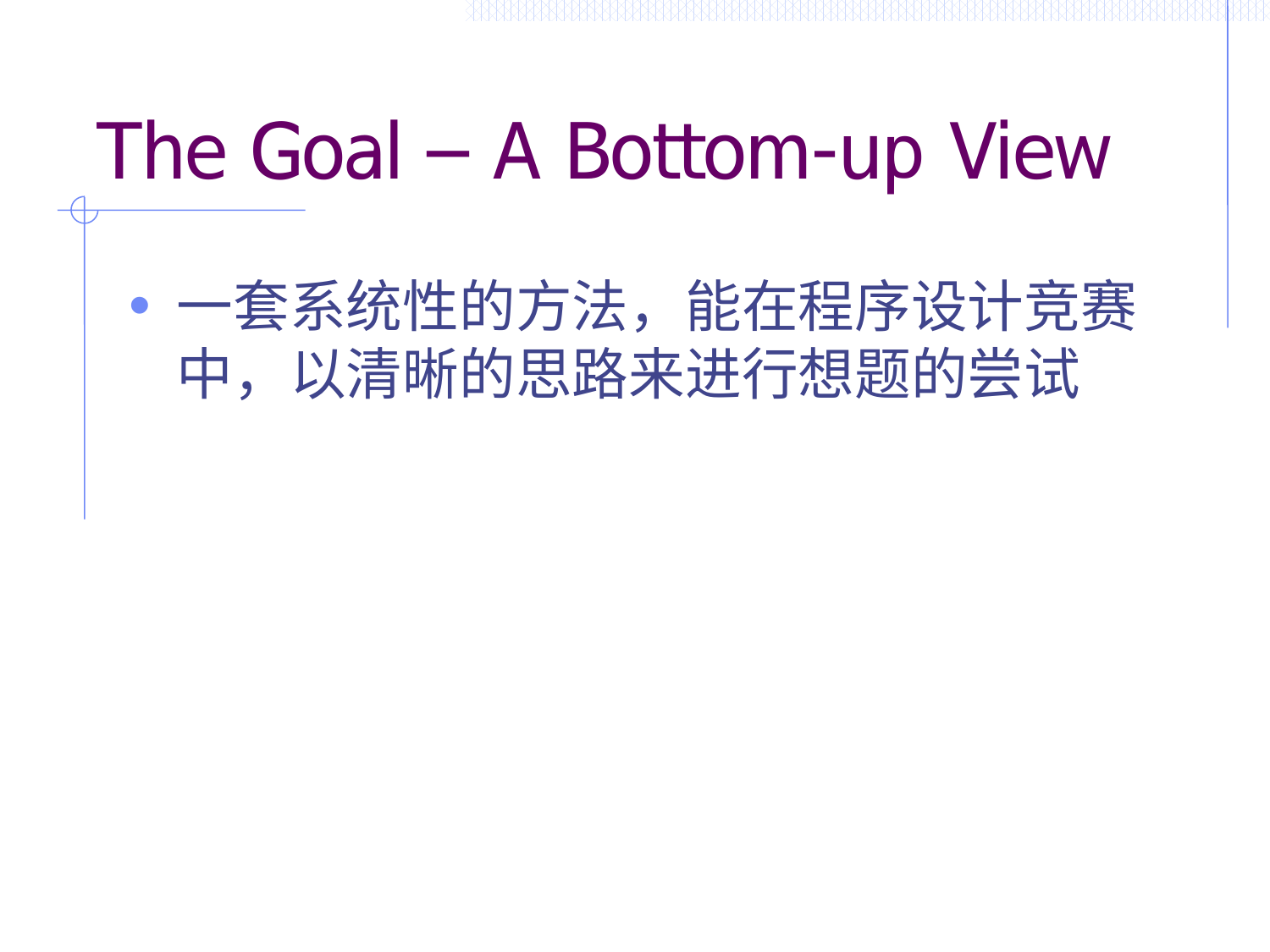

# The Goal – A Bottom-up View
一套系统性的方法，能在程序设计竞赛中，以清晰的思路来进行想题的尝试